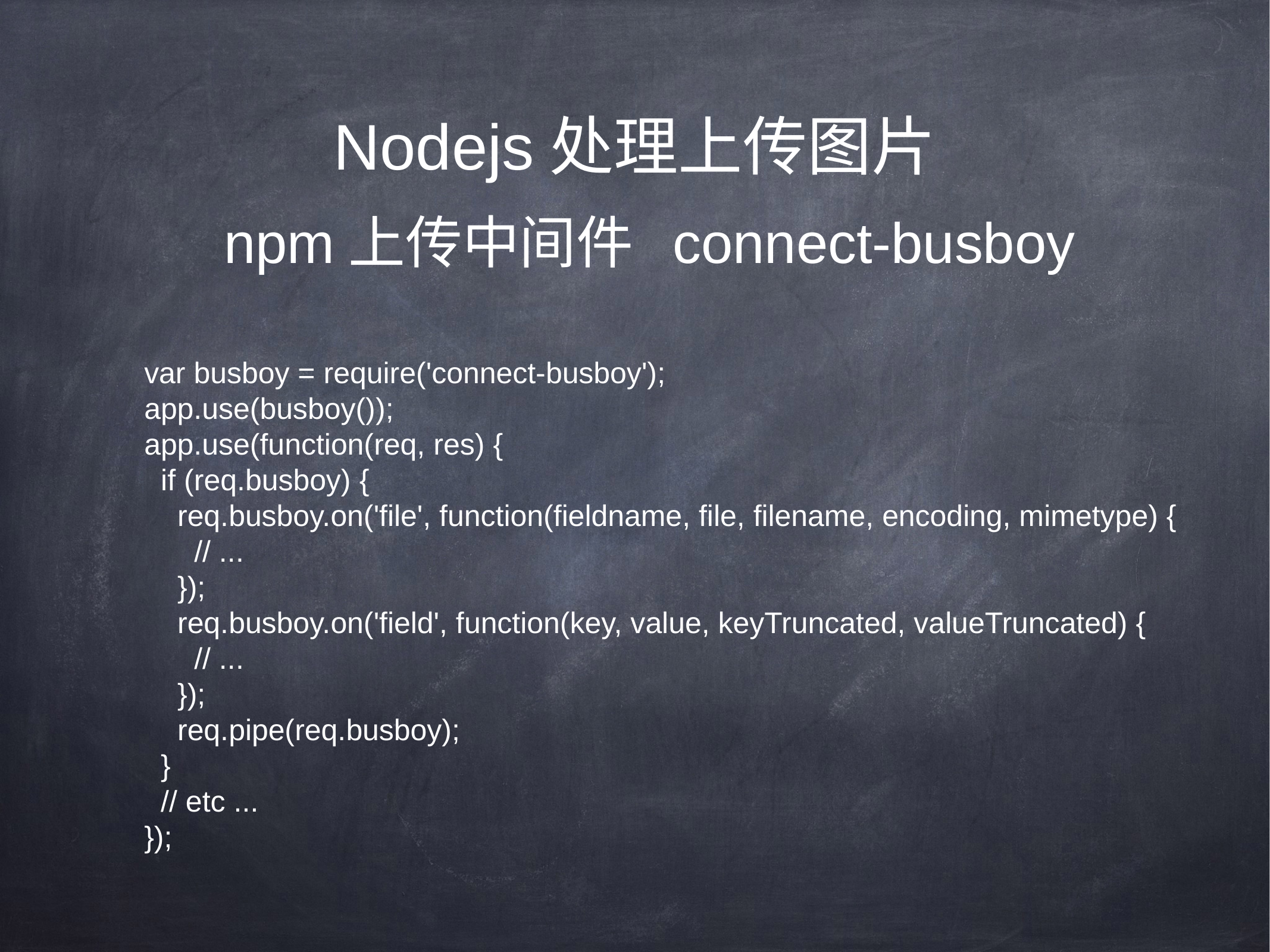

Nodejs处理上传图片
# npm上传中间件  connect-busboy

var busboy = require('connect-busboy');
app.use(busboy());
app.use(function(req, res) {
  if (req.busboy) {
    req.busboy.on('file', function(fieldname, file, filename, encoding, mimetype) {
      // ...
    });
    req.busboy.on('field', function(key, value, keyTruncated, valueTruncated) {
      // ...
    });
    req.pipe(req.busboy);
  }
  // etc ...
});